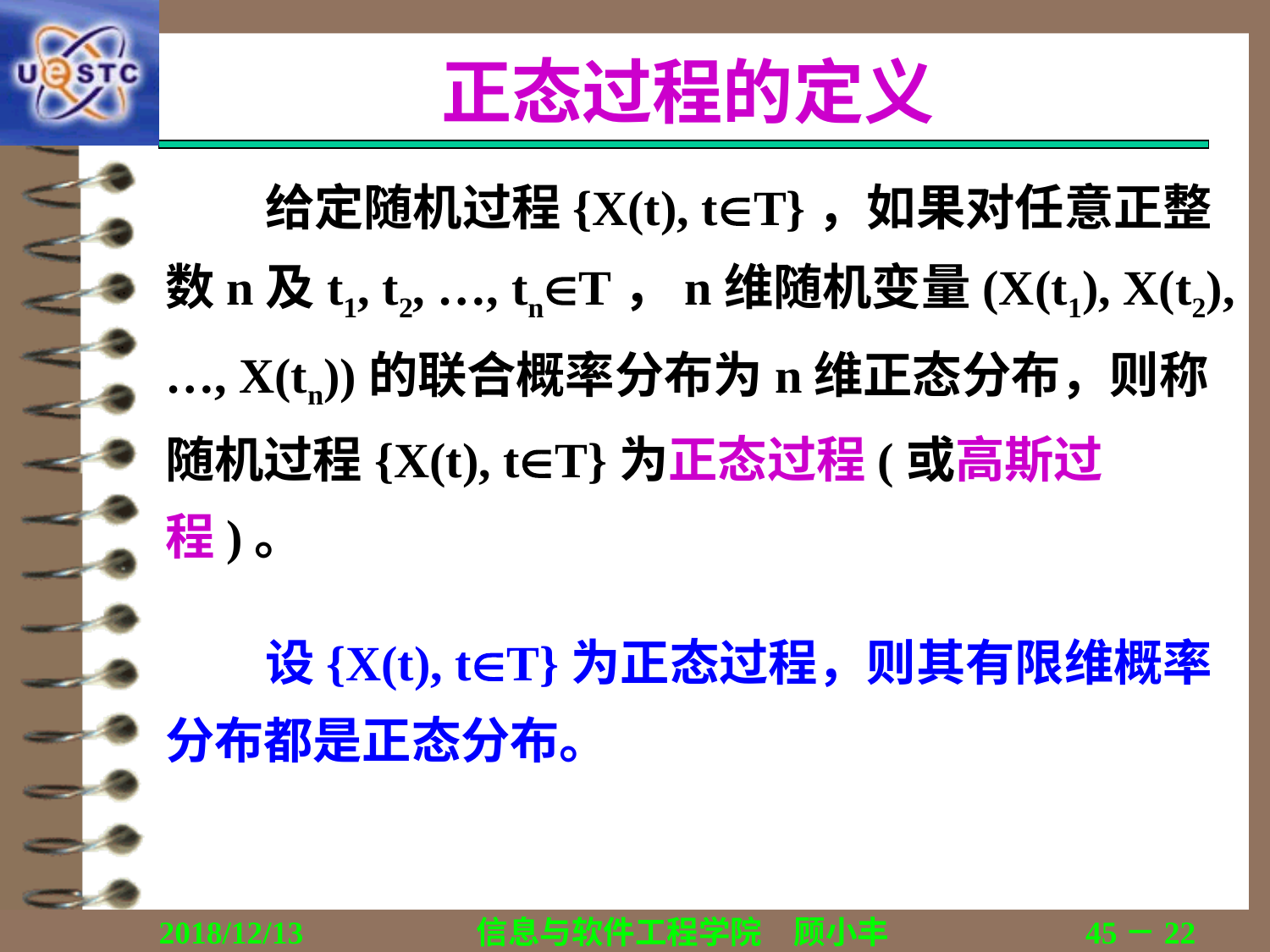

# 正态过程的定义
给定随机过程{X(t), t∈T}，如果对任意正整数n及t1, t2, …, tn∈T，n维随机变量(X(t1), X(t2), …, X(tn))的联合概率分布为n维正态分布，则称随机过程{X(t), t∈T}为正态过程(或高斯过程)。
设{X(t), t∈T}为正态过程，则其有限维概率分布都是正态分布。
2018/12/13
信息与软件工程学院　顾小丰
45－22